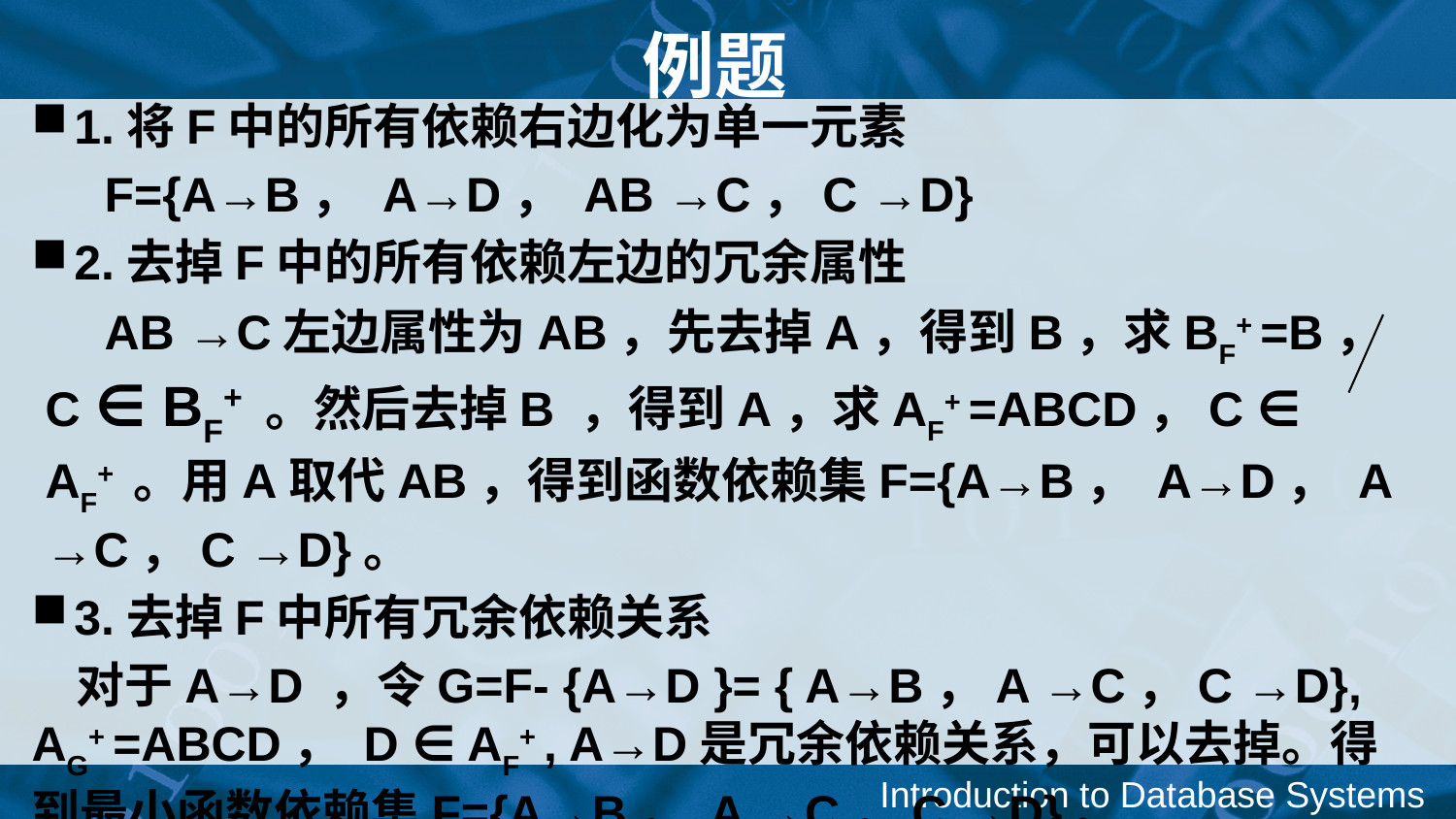

# 例题
1.将F中的所有依赖右边化为单一元素
F={A→B， A→D， AB →C，C →D}
2.去掉F中的所有依赖左边的冗余属性
AB →C左边属性为AB，先去掉A，得到B，求BF+ =B，C ∈ BF+ 。然后去掉B ，得到A，求AF+ =ABCD，C ∈ AF+ 。用A取代AB，得到函数依赖集F={A→B， A→D， A →C，C →D}。
3.去掉F中所有冗余依赖关系
   对于A→D ，令G=F- {A→D }= { A→B，A →C，C →D}, AG+ =ABCD， D ∈ AF+ , A→D是冗余依赖关系，可以去掉。得到最小函数依赖集F={A→B， A →C，C →D}。